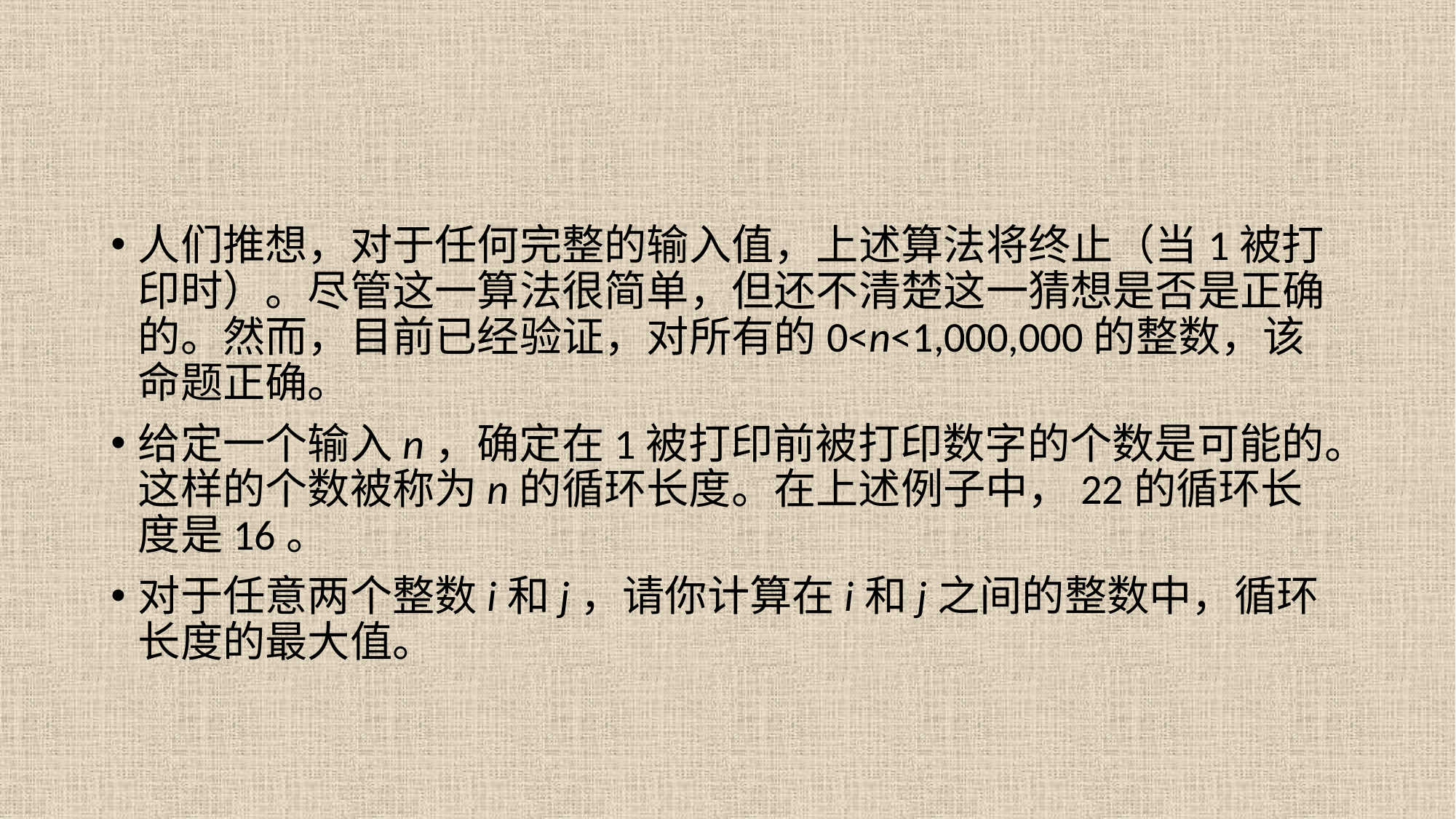

#
人们推想，对于任何完整的输入值，上述算法将终止（当1被打印时）。尽管这一算法很简单，但还不清楚这一猜想是否是正确的。然而，目前已经验证，对所有的0<n<1,000,000的整数，该命题正确。
给定一个输入n，确定在1被打印前被打印数字的个数是可能的。这样的个数被称为n的循环长度。在上述例子中，22的循环长度是16。
对于任意两个整数i和j，请你计算在i和j之间的整数中，循环长度的最大值。